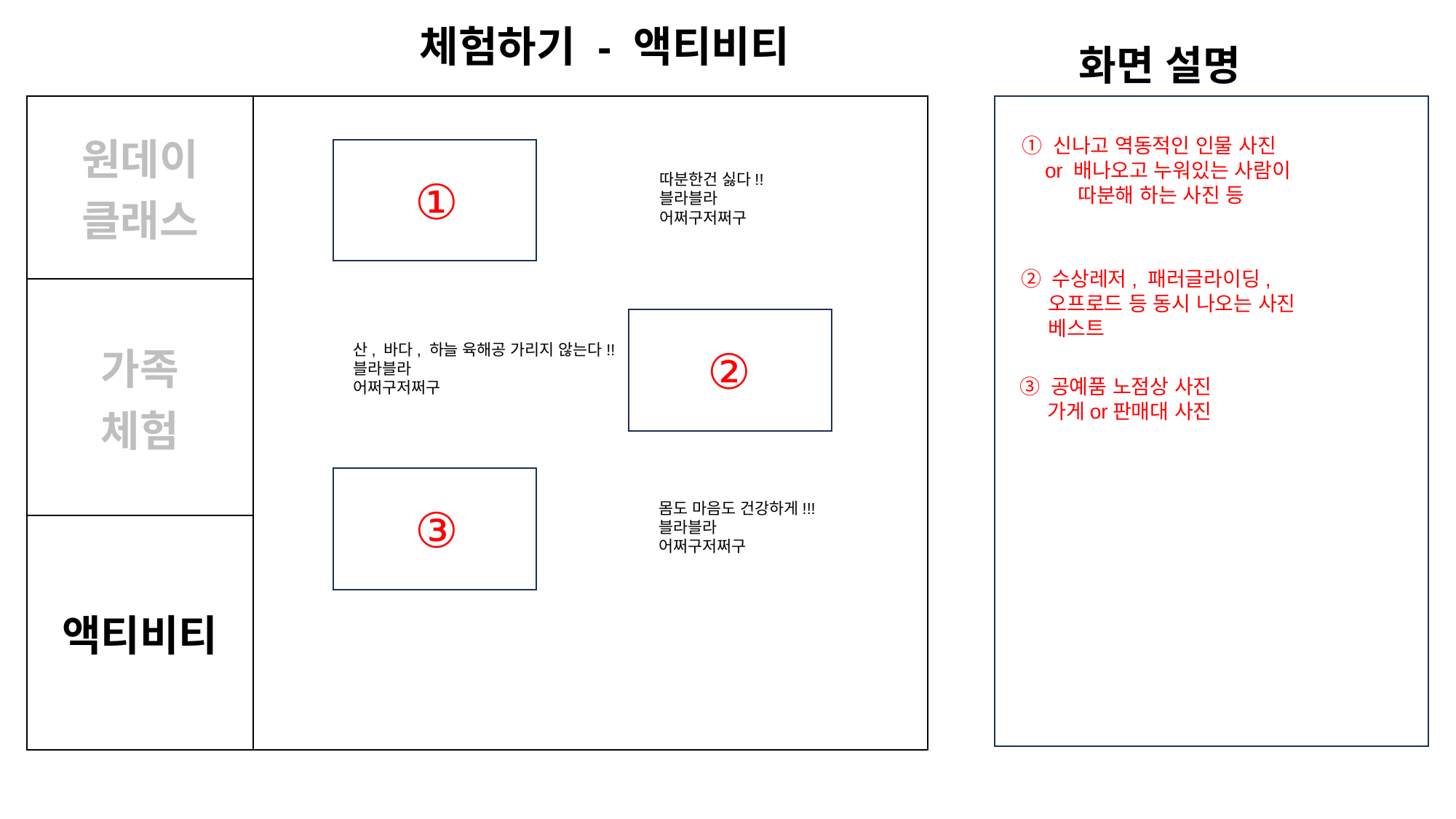

체험하기 - 액티비티
화면 설명
| 원데이 클래스 |  |
| --- | --- |
| 가족 체험 |  |
| 액티비티 |  |

① 신나고 역동적인 인물 사진
    or 배나오고 누워있는 사람이
         따분해 하는 사진 등

따분한건 싫다!!
블라블라
어쩌구저쩌구
①
② 수상레저, 패러글라이딩,
    오프로드 등 동시 나오는 사진
    베스트

산, 바다, 하늘 육해공 가리지 않는다!!
블라블라
어쩌구저쩌구
②
③ 공예품 노점상 사진
    가게or판매대 사진

몸도 마음도 건강하게!!!
블라블라
어쩌구저쩌구

③